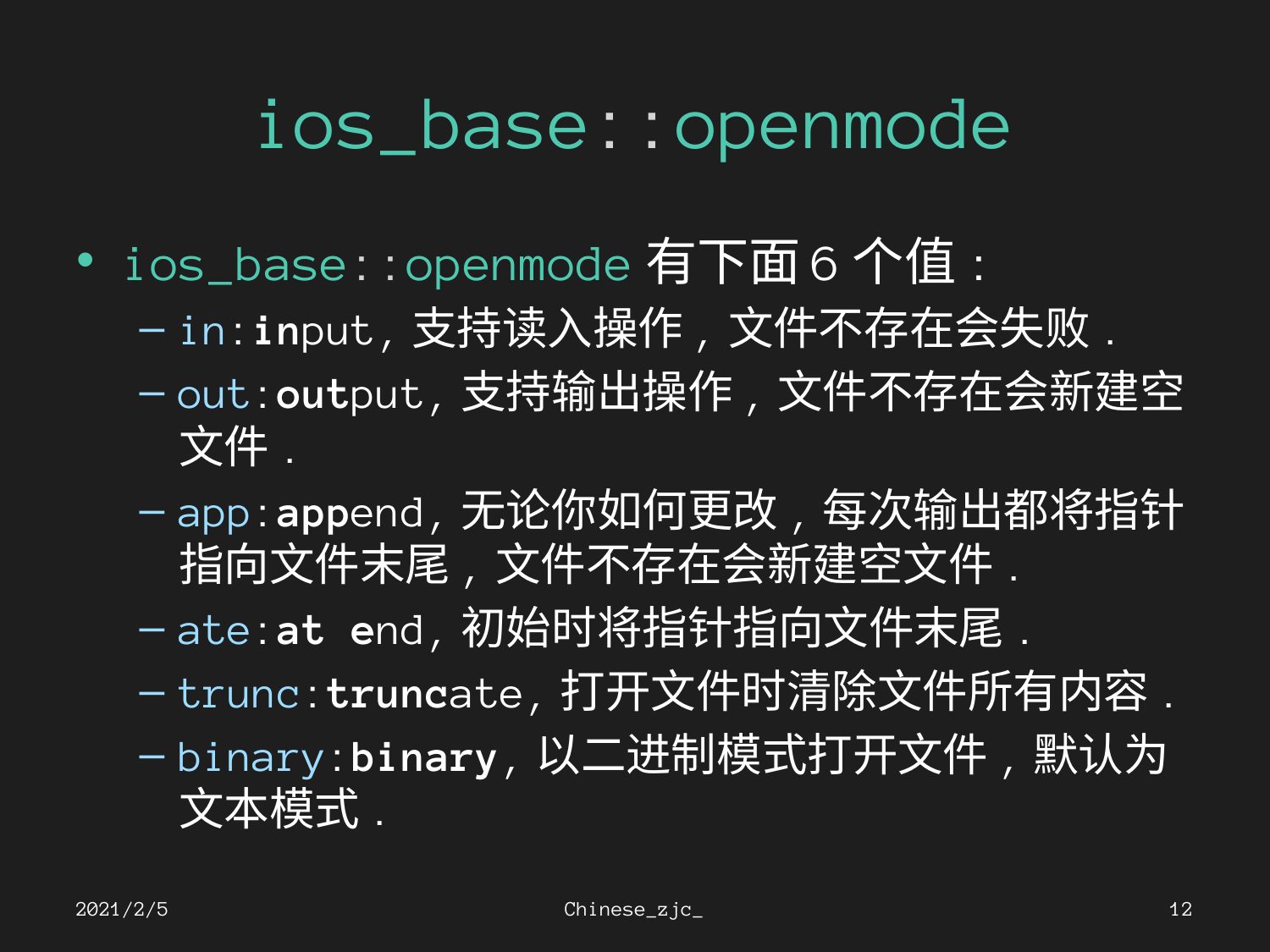

# ios_base::openmode
ios_base::openmode有下面6个值:
in:input,支持读入操作,文件不存在会失败.
out:output,支持输出操作,文件不存在会新建空文件.
app:append,无论你如何更改,每次输出都将指针指向文件末尾,文件不存在会新建空文件.
ate:at end,初始时将指针指向文件末尾.
trunc:truncate,打开文件时清除文件所有内容.
binary:binary,以二进制模式打开文件,默认为文本模式.
2021/2/5
Chinese_zjc_
12